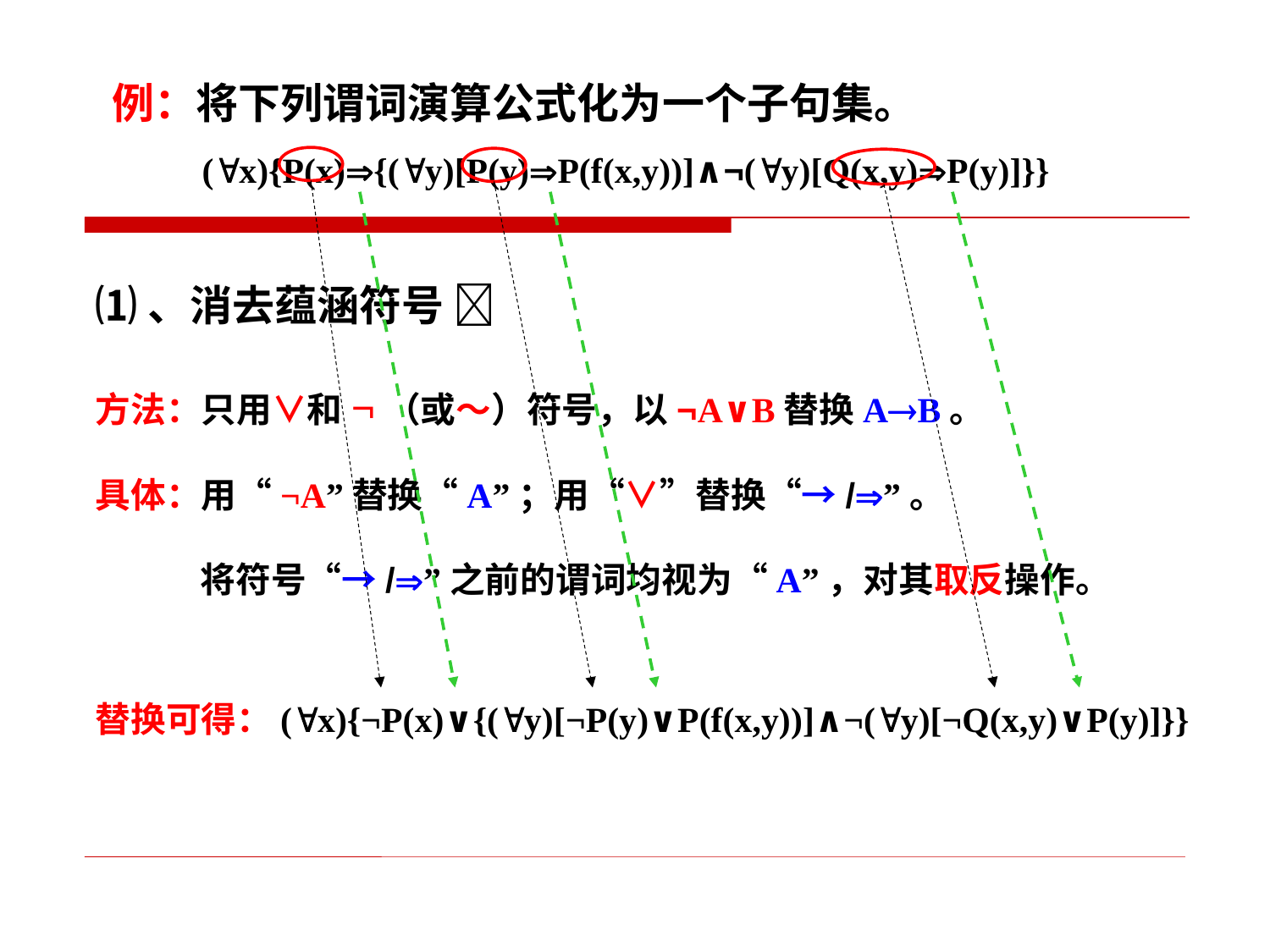

例：将下列谓词演算公式化为一个子句集。
            (∀x){P(x)⇒{(∀y)[P(y)⇒P(f(x,y))]∧¬(∀y)[Q(x,y)⇒P(y)]}}

⑴、消去蕴涵符号 ⇒
方法：只用∨和¬（或～）符号，以¬A∨B替换A→B。
具体：用“¬A”替换“A”；用“∨”替换“→/⇒”。
            将符号“→/⇒”之前的谓词均视为“A”，对其取反操作。

替换可得：(∀x){¬P(x)∨{(∀y)[¬P(y)∨P(f(x,y))]∧¬(∀y)[¬Q(x,y)∨P(y)]}}